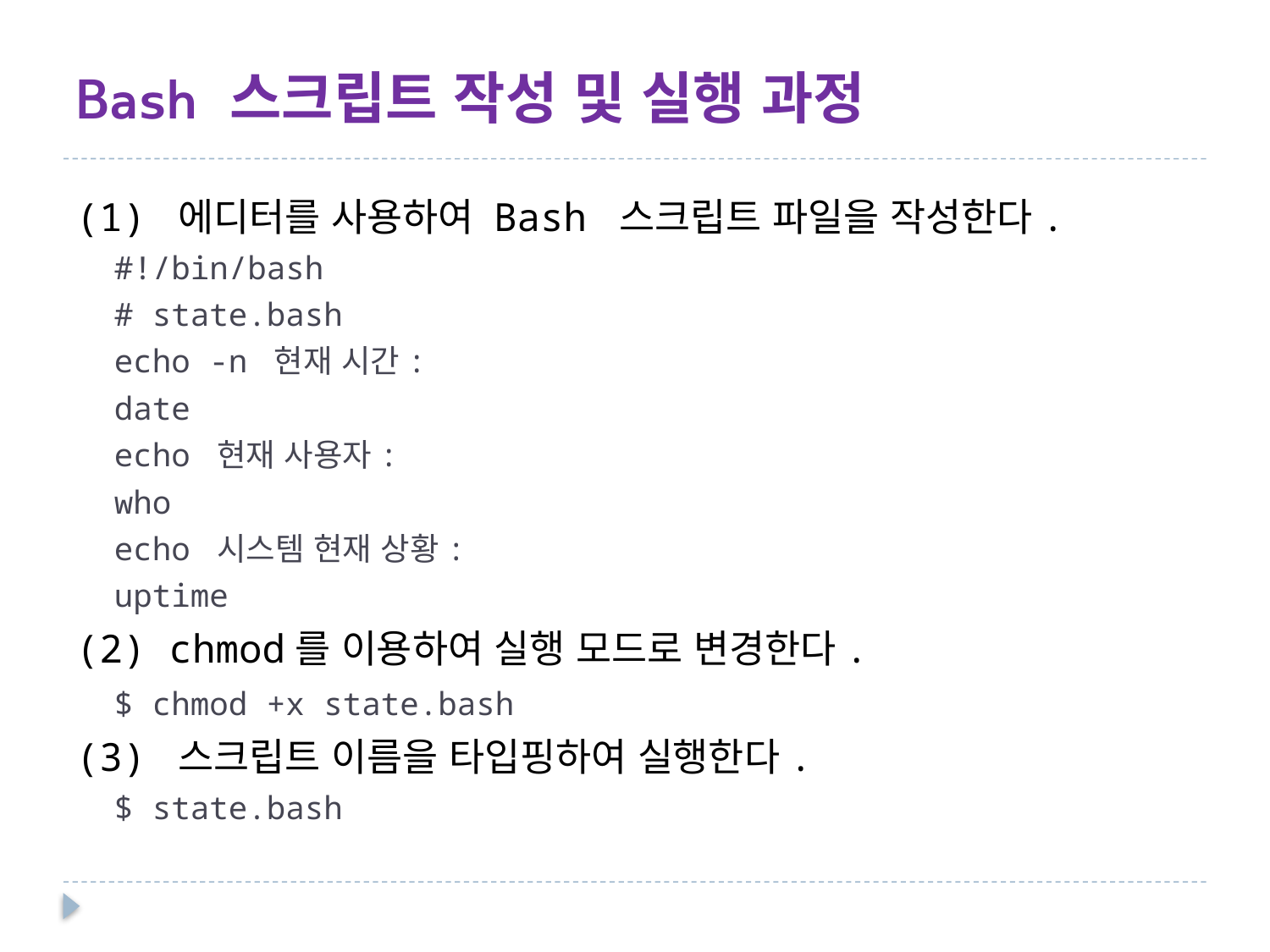

# Bash 스크립트 작성 및 실행 과정
(1) 에디터를 사용하여 Bash 스크립트 파일을 작성한다.
#!/bin/bash
# state.bash
echo -n 현재 시간:
date
echo 현재 사용자:
who
echo 시스템 현재 상황:
uptime
(2) chmod를 이용하여 실행 모드로 변경한다.
$ chmod +x state.bash
(3) 스크립트 이름을 타입핑하여 실행한다.
$ state.bash